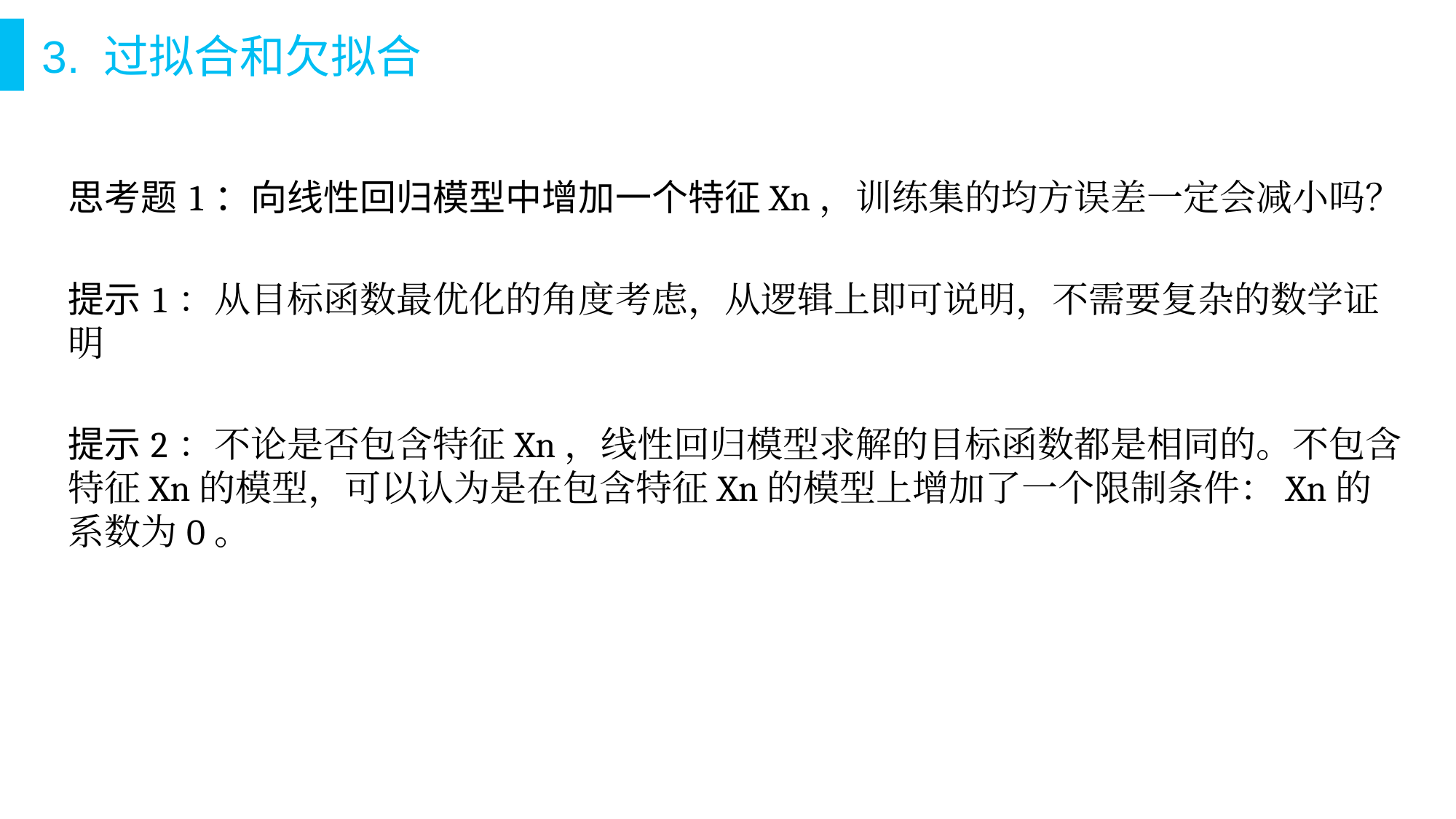

# 3. 过拟合和欠拟合
思考题1：向线性回归模型中增加一个特征Xn，训练集的均方误差一定会减小吗？

提示1：从目标函数最优化的角度考虑，从逻辑上即可说明，不需要复杂的数学证明

提示2：不论是否包含特征Xn，线性回归模型求解的目标函数都是相同的。不包含特征Xn的模型，可以认为是在包含特征Xn的模型上增加了一个限制条件：Xn的系数为0。